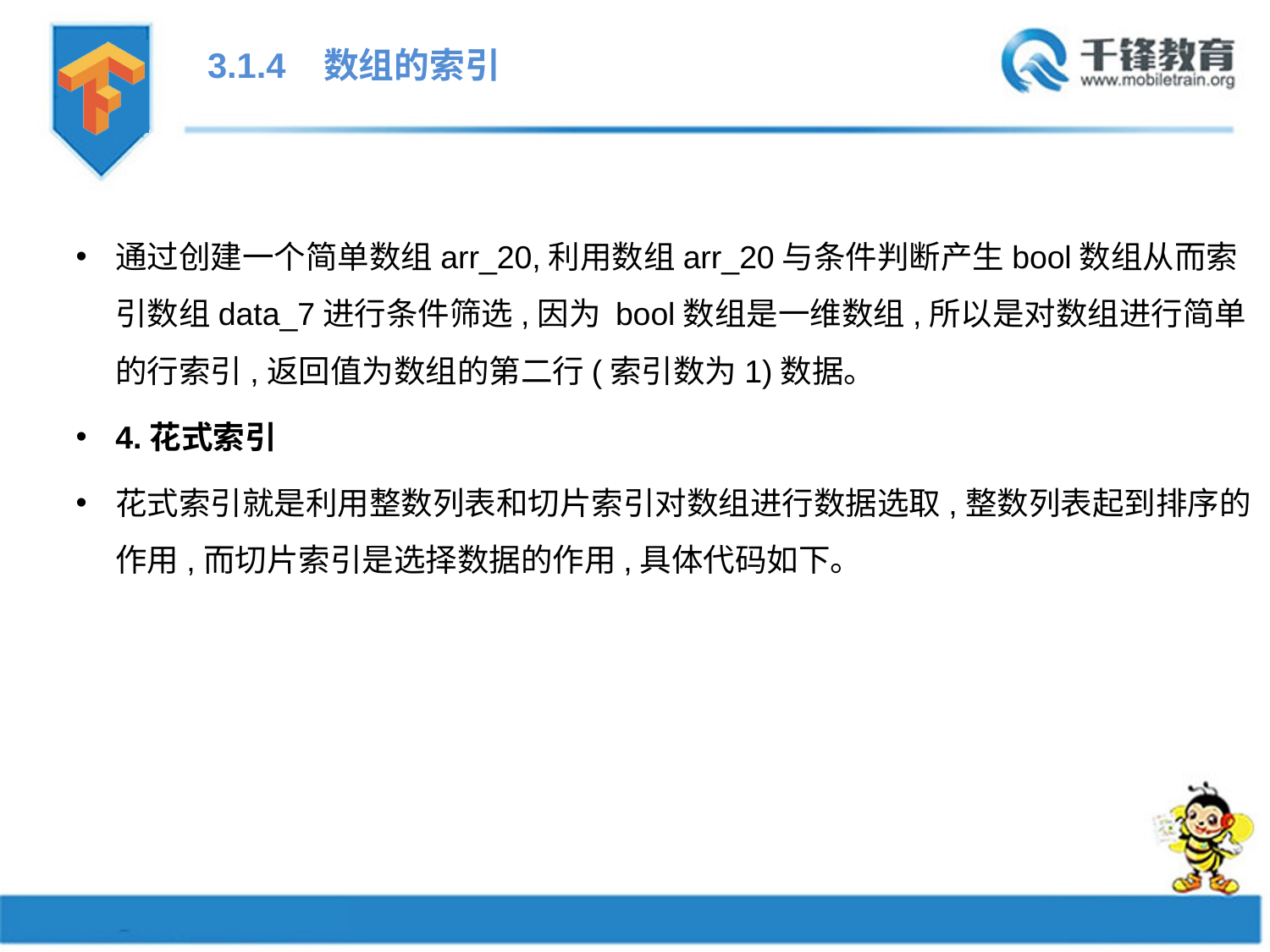

3.1.4   数组的索引
通过创建一个简单数组arr_20,利用数组arr_20与条件判断产生bool数组从而索引数组data_7进行条件筛选,因为 bool数组是一维数组,所以是对数组进行简单的行索引,返回值为数组的第二行(索引数为1)数据。
4.花式索引
花式索引就是利用整数列表和切片索引对数组进行数据选取,整数列表起到排序的作用,而切片索引是选择数据的作用,具体代码如下。